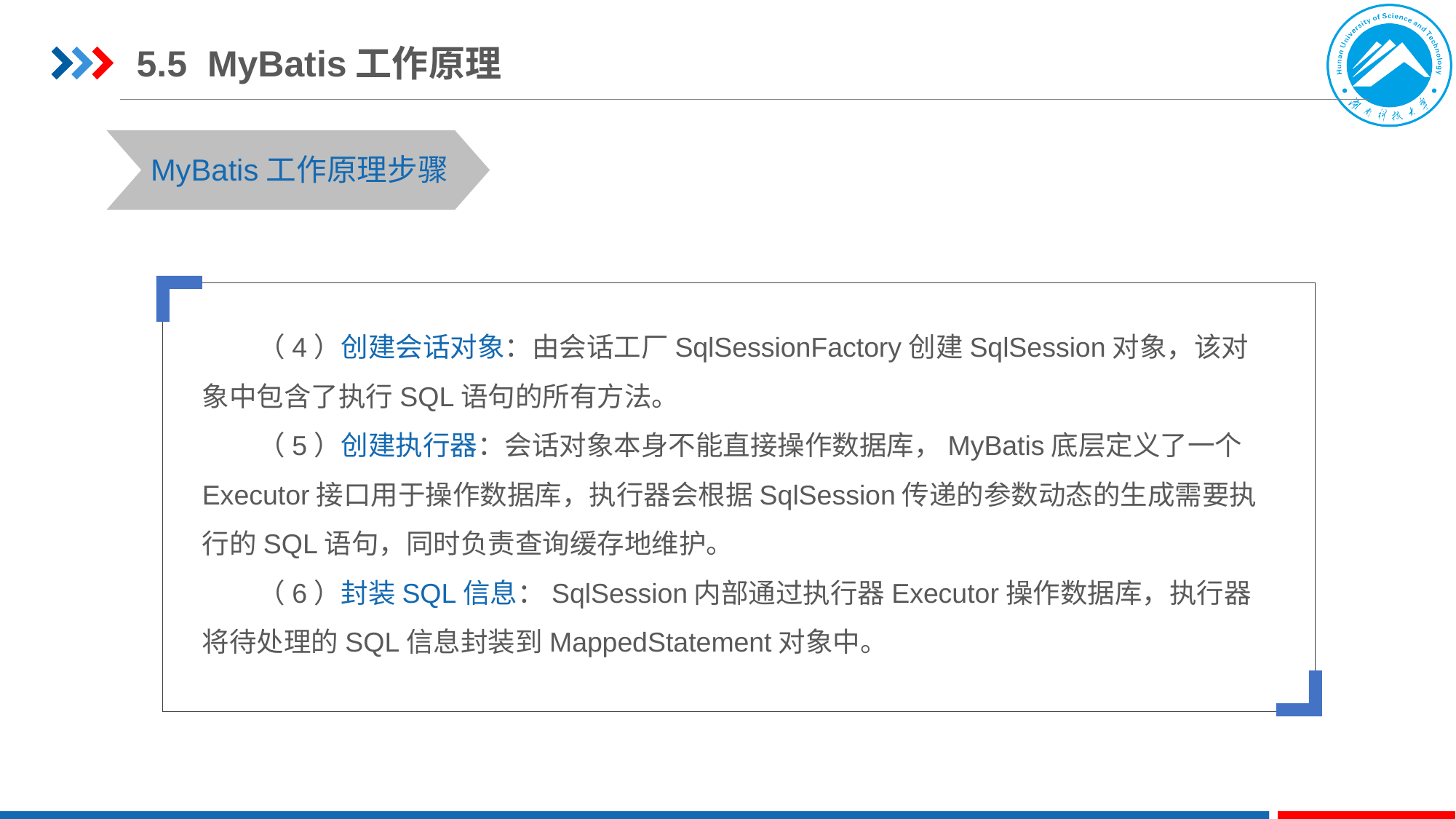

5.5  MyBatis工作原理

MyBatis工作原理步骤

        （4）创建会话对象：由会话工厂SqlSessionFactory创建SqlSession对象，该对象中包含了执行SQL语句的所有方法。
        （5）创建执行器：会话对象本身不能直接操作数据库，MyBatis底层定义了一个Executor接口用于操作数据库，执行器会根据SqlSession传递的参数动态的生成需要执行的SQL语句，同时负责查询缓存地维护。
        （6）封装SQL信息：SqlSession内部通过执行器Executor操作数据库，执行器将待处理的SQL信息封装到MappedStatement对象中。